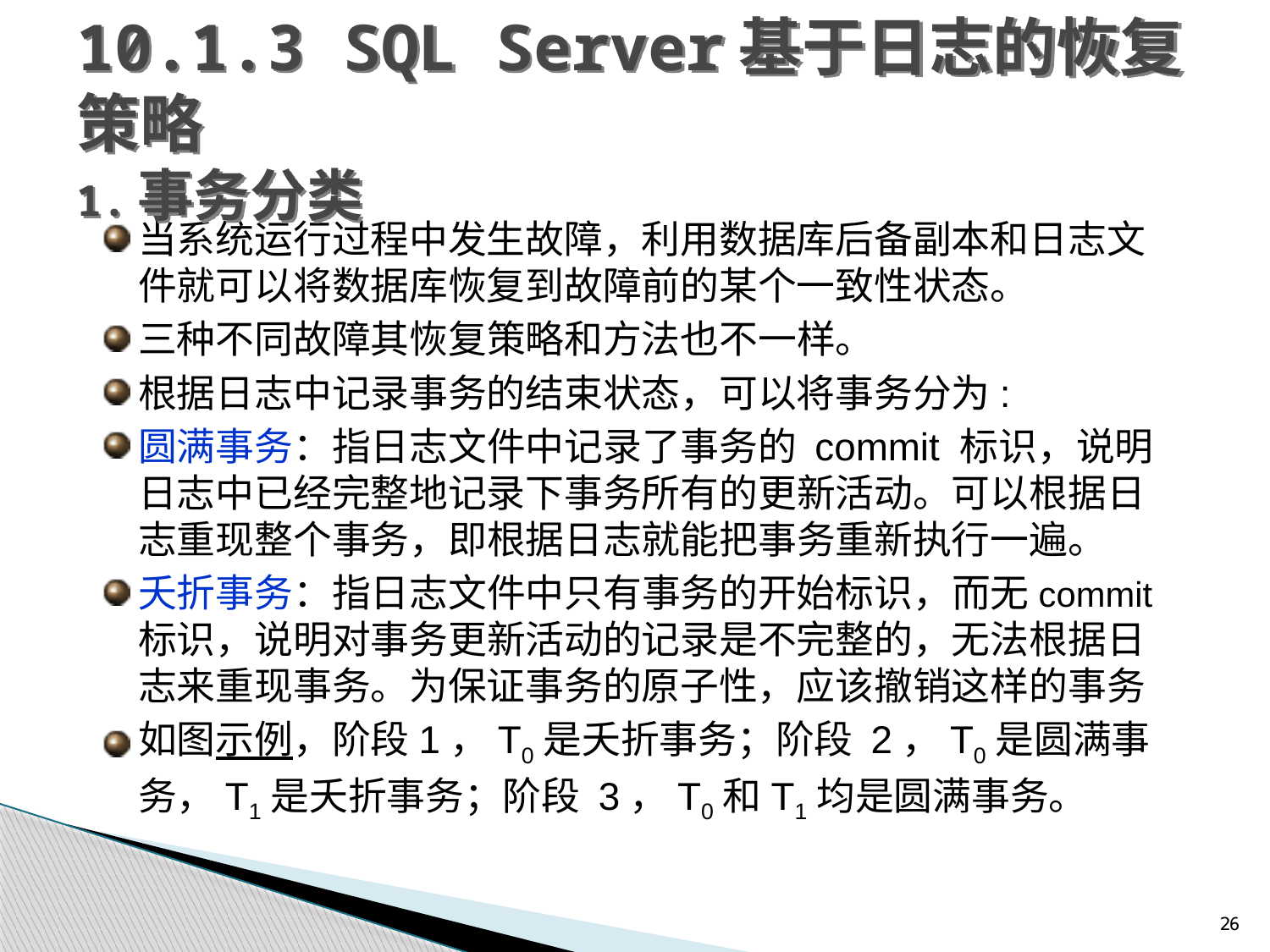

# 10.1.3 SQL Server基于日志的恢复策略 1.事务分类
当系统运行过程中发生故障，利用数据库后备副本和日志文件就可以将数据库恢复到故障前的某个一致性状态。
三种不同故障其恢复策略和方法也不一样。
根据日志中记录事务的结束状态，可以将事务分为:
圆满事务：指日志文件中记录了事务的 commit 标识，说明日志中已经完整地记录下事务所有的更新活动。可以根据日志重现整个事务，即根据日志就能把事务重新执行一遍。
夭折事务：指日志文件中只有事务的开始标识，而无commit标识，说明对事务更新活动的记录是不完整的，无法根据日志来重现事务。为保证事务的原子性，应该撤销这样的事务
如图示例，阶段1，T0是夭折事务；阶段 2，T0是圆满事务，T1是夭折事务；阶段 3，T0和T1均是圆满事务。
26